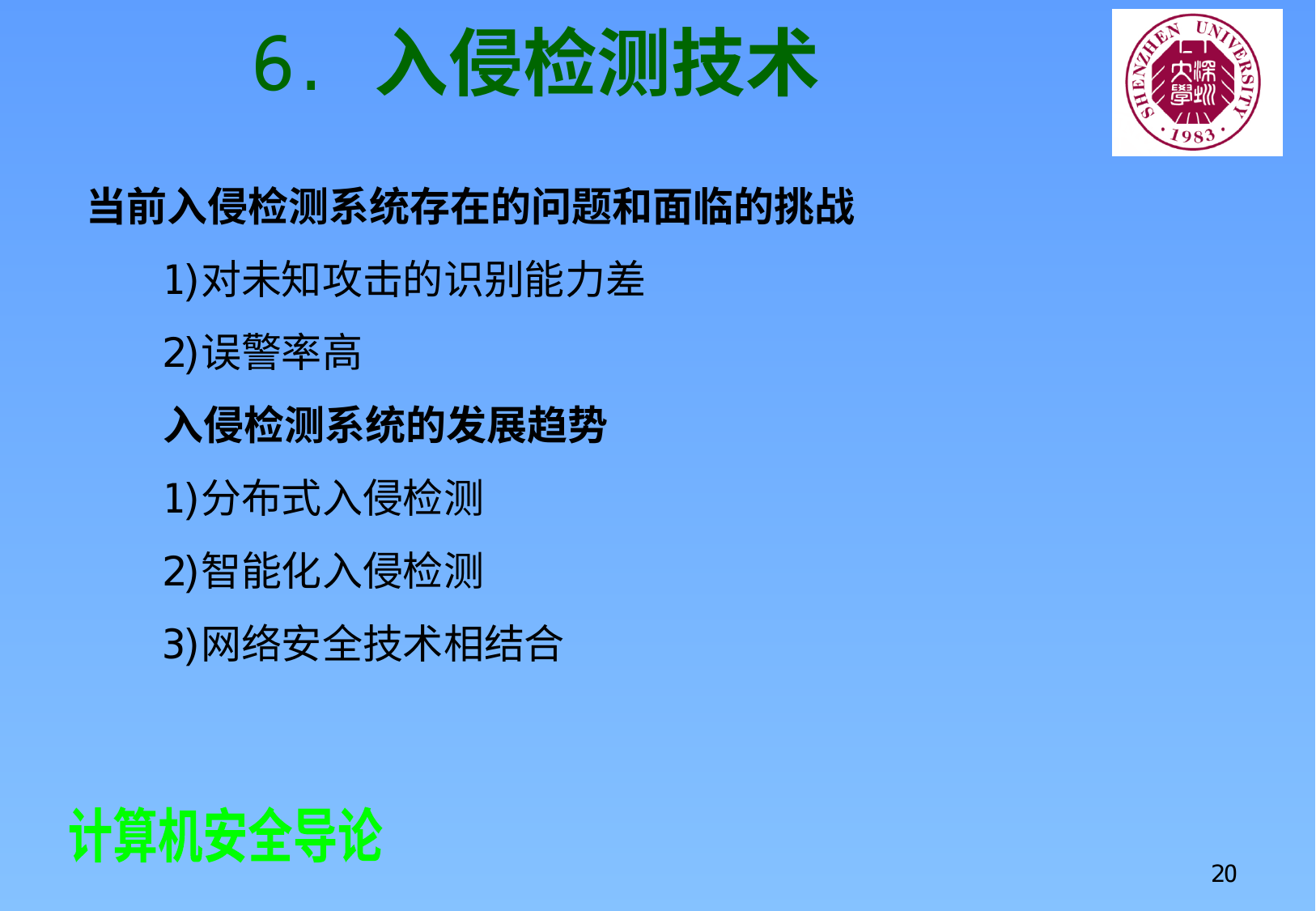

# 6.	入侵检测技术
当前入侵检测系统存在的问题和面临的挑战
1)	对未知攻击的识别能力差
2)	误警率高
入侵检测系统的发展趋势
1)	分布式入侵检测
2)	智能化入侵检测
3)	网络安全技术相结合
20